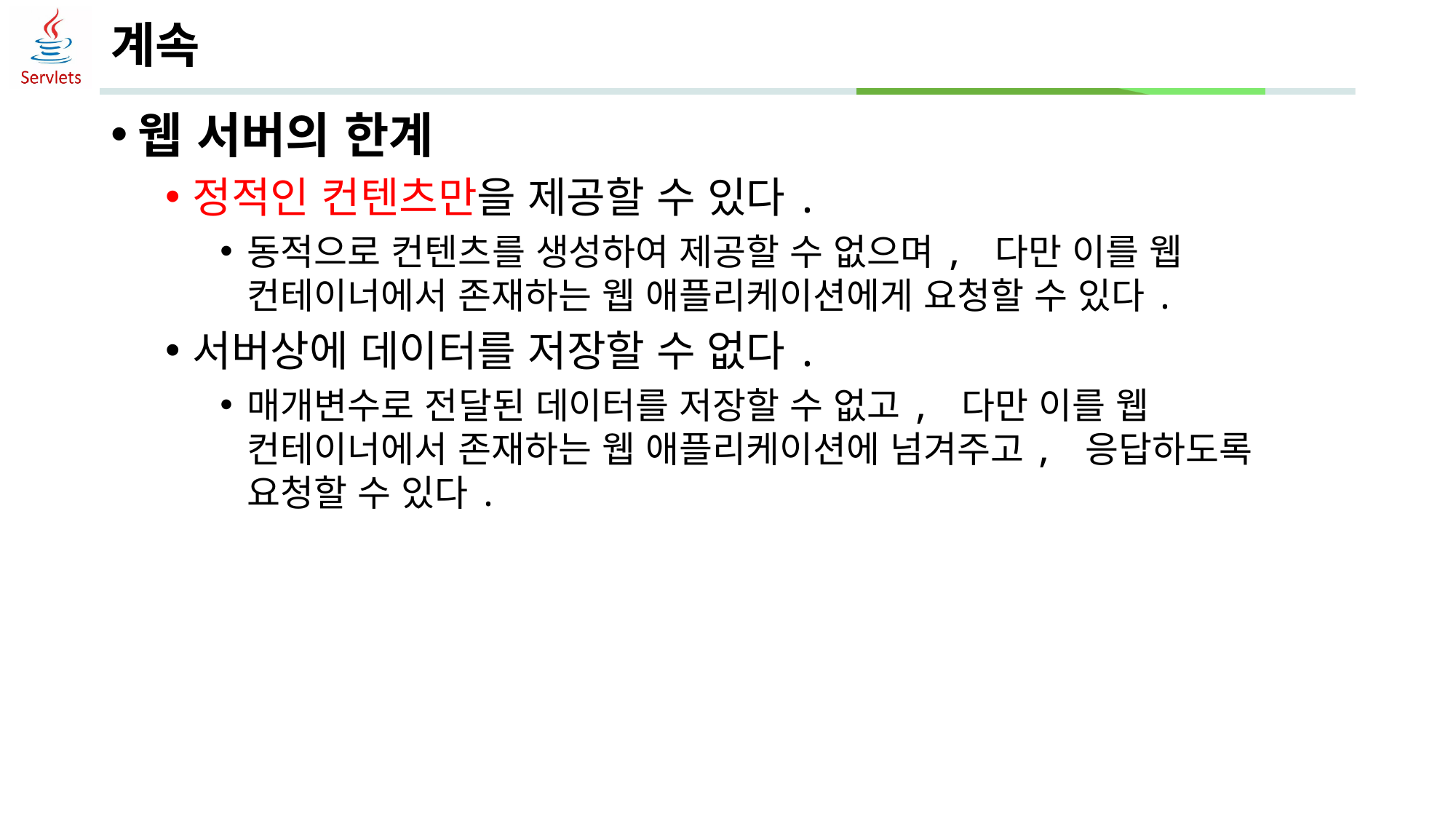

# 계속
웹 서버의 한계
정적인 컨텐츠만을 제공할 수 있다.
동적으로 컨텐츠를 생성하여 제공할 수 없으며, 다만 이를 웹 컨테이너에서 존재하는 웹 애플리케이션에게 요청할 수 있다.
서버상에 데이터를 저장할 수 없다.
매개변수로 전달된 데이터를 저장할 수 없고, 다만 이를 웹 컨테이너에서 존재하는 웹 애플리케이션에 넘겨주고, 응답하도록 요청할 수 있다.